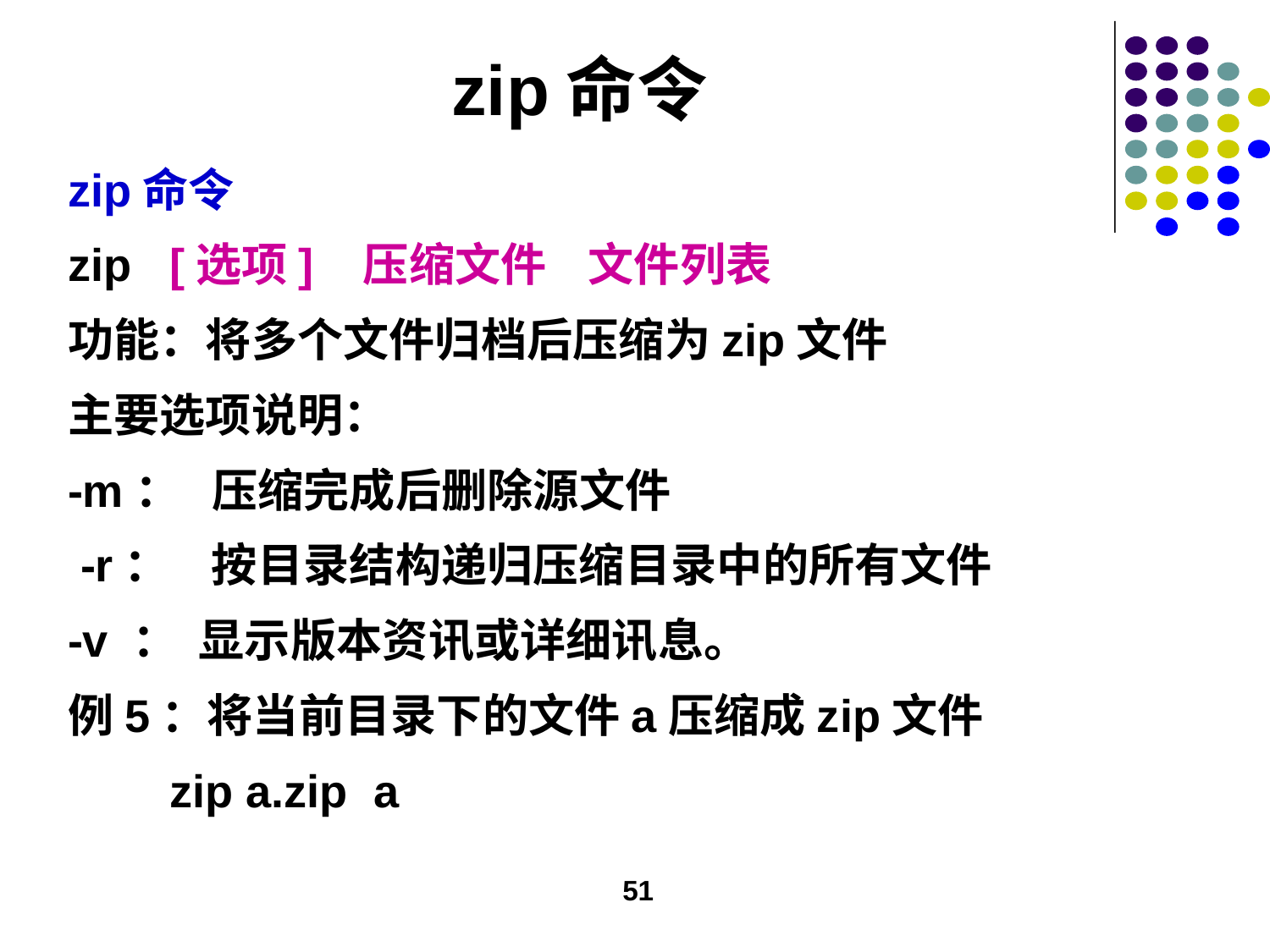

# zip命令
zip命令
zip   [选项]   压缩文件    文件列表
功能：将多个文件归档后压缩为zip文件
主要选项说明：
-m：   压缩完成后删除源文件
 -r：    按目录结构递归压缩目录中的所有文件
-v ：  显示版本资讯或详细讯息。
例5：将当前目录下的文件a压缩成zip文件
        zip a.zip  a

51